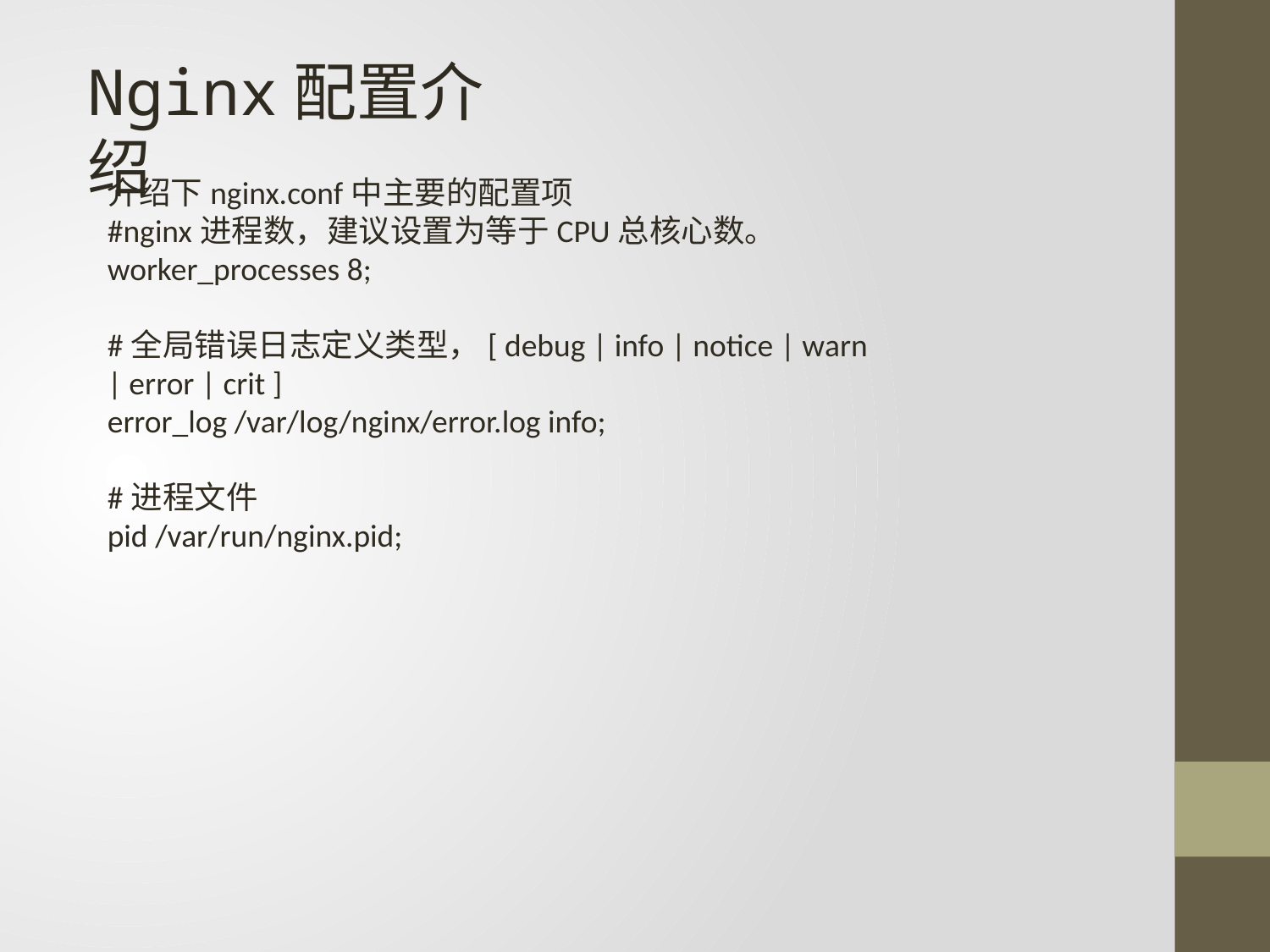

Nginx配置介绍
介绍下nginx.conf中主要的配置项
#nginx进程数，建议设置为等于CPU总核心数。
worker_processes 8;

#全局错误日志定义类型，[ debug | info | notice | warn | error | crit ]
error_log /var/log/nginx/error.log info;

#进程文件
pid /var/run/nginx.pid;